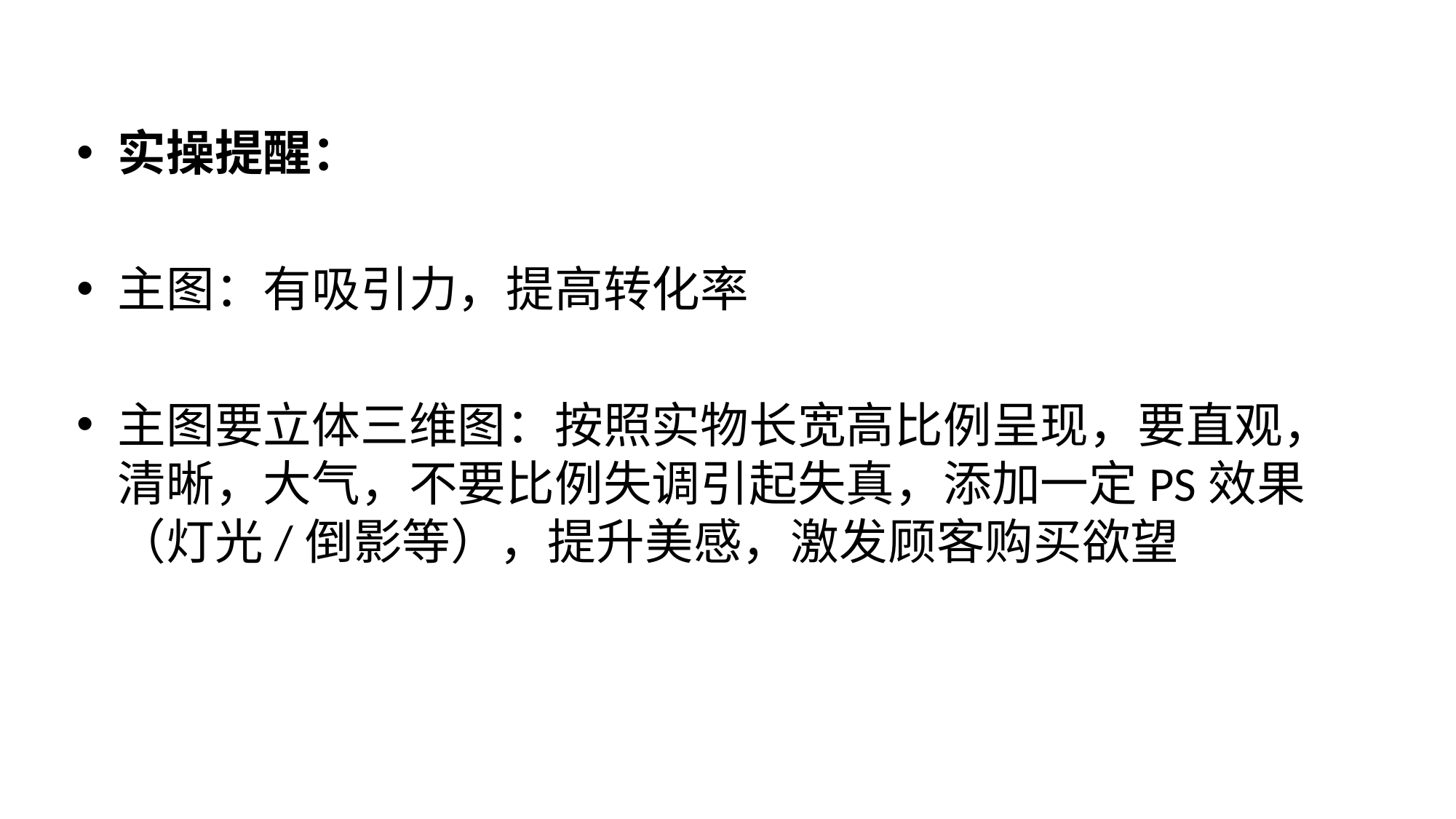

实操提醒：

主图：有吸引力，提高转化率

主图要立体三维图：按照实物长宽高比例呈现，要直观，清晰，大气，不要比例失调引起失真，添加一定PS效果（灯光/倒影等），提升美感，激发顾客购买欲望

15